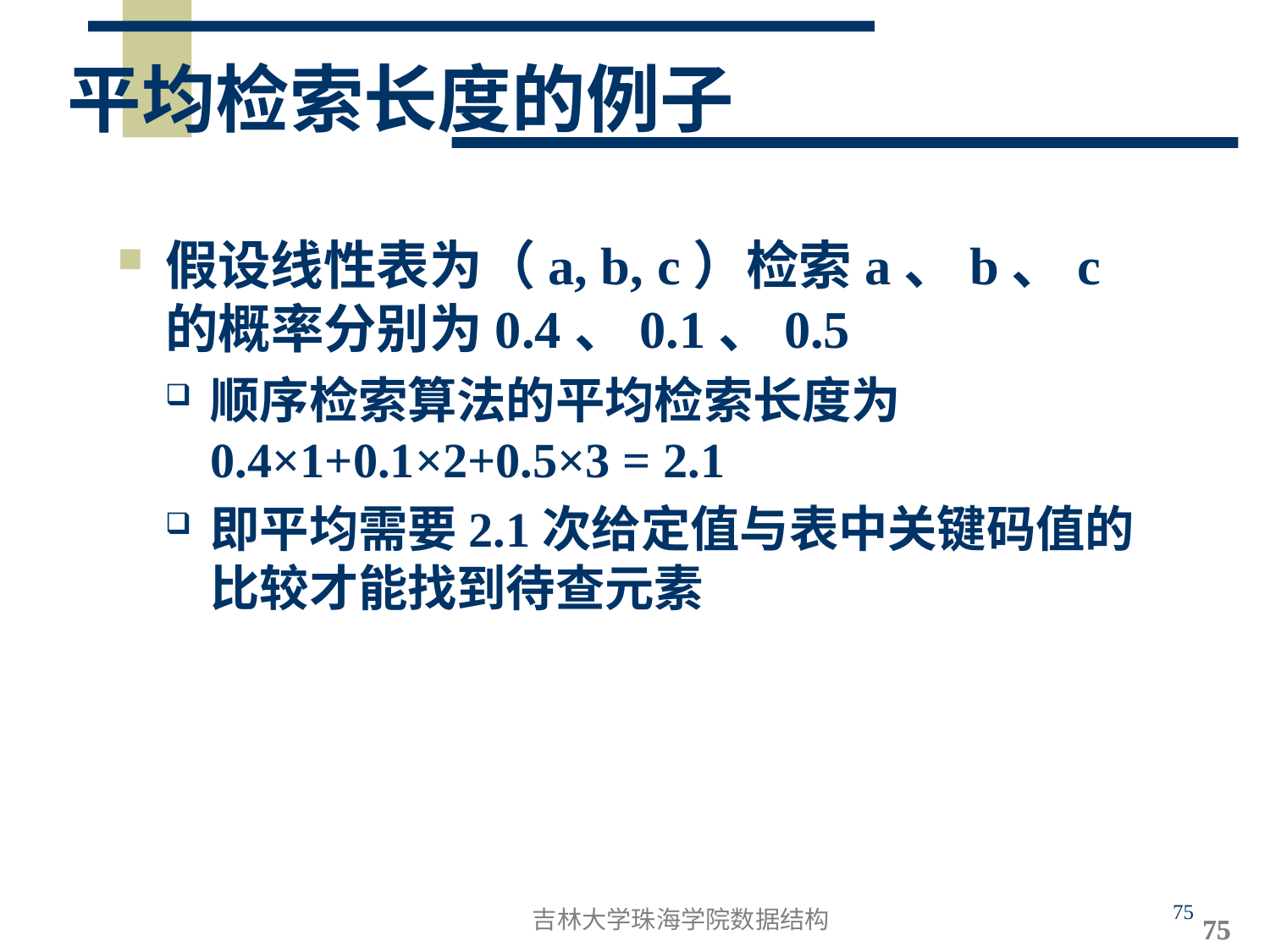

吉林大学珠海学院数据结构
平均检索长度的例子
假设线性表为（a, b, c）检索a、b、c的概率分别为0.4、0.1、0.5
顺序检索算法的平均检索长度为0.4×1+0.1×2+0.5×3 = 2.1
即平均需要2.1次给定值与表中关键码值的比较才能找到待查元素
75